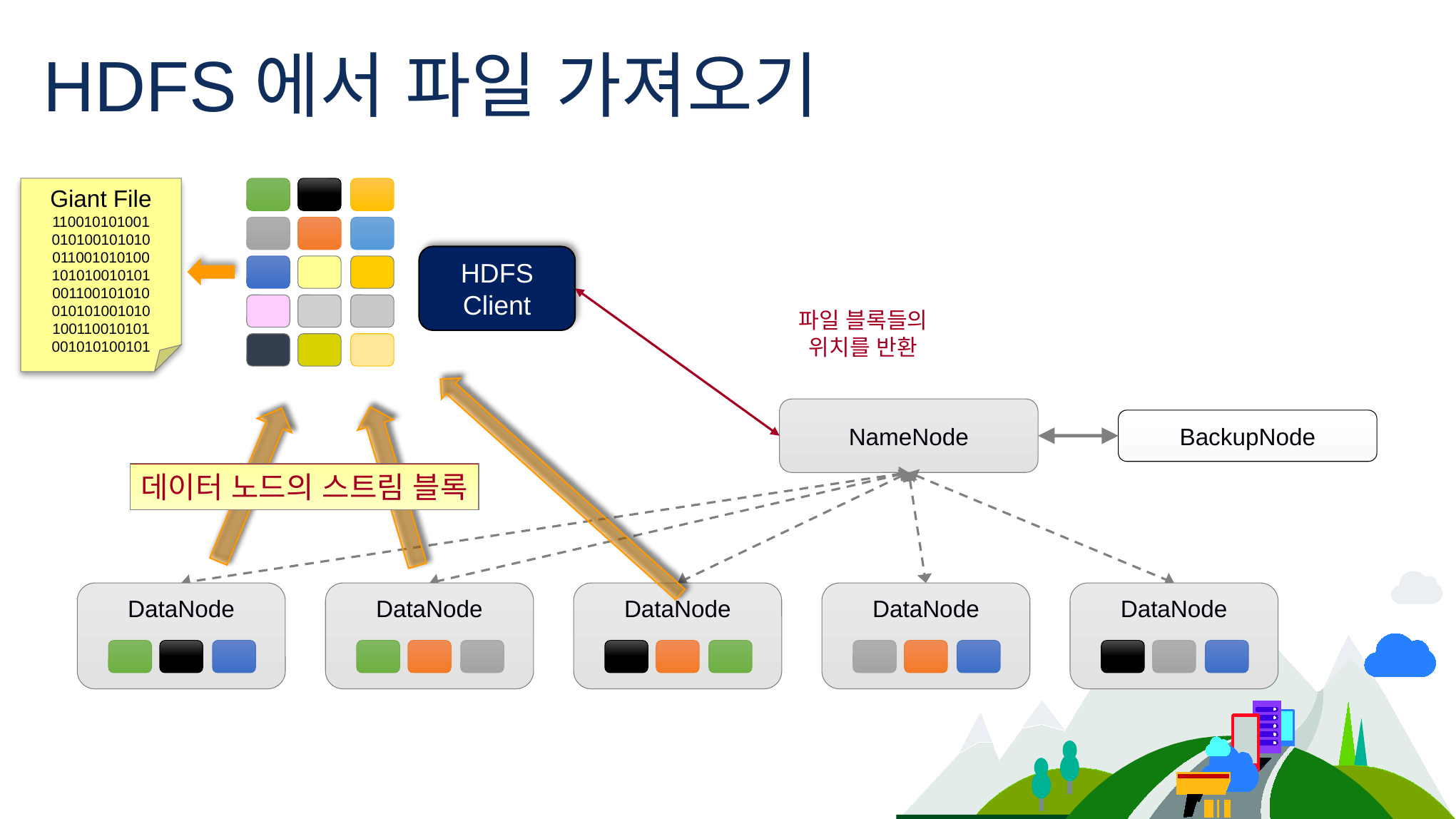

# HDFS에서 파일 가져오기
Giant File
110010101001
010100101010
011001010100
101010010101
001100101010
010101001010
100110010101
001010100101

HDFS
Client

파일 블록들의 위치를 반환

NameNode
BackupNode
데이터 노드의 스트림 블록

DataNode

DataNode

DataNode

DataNode

DataNode